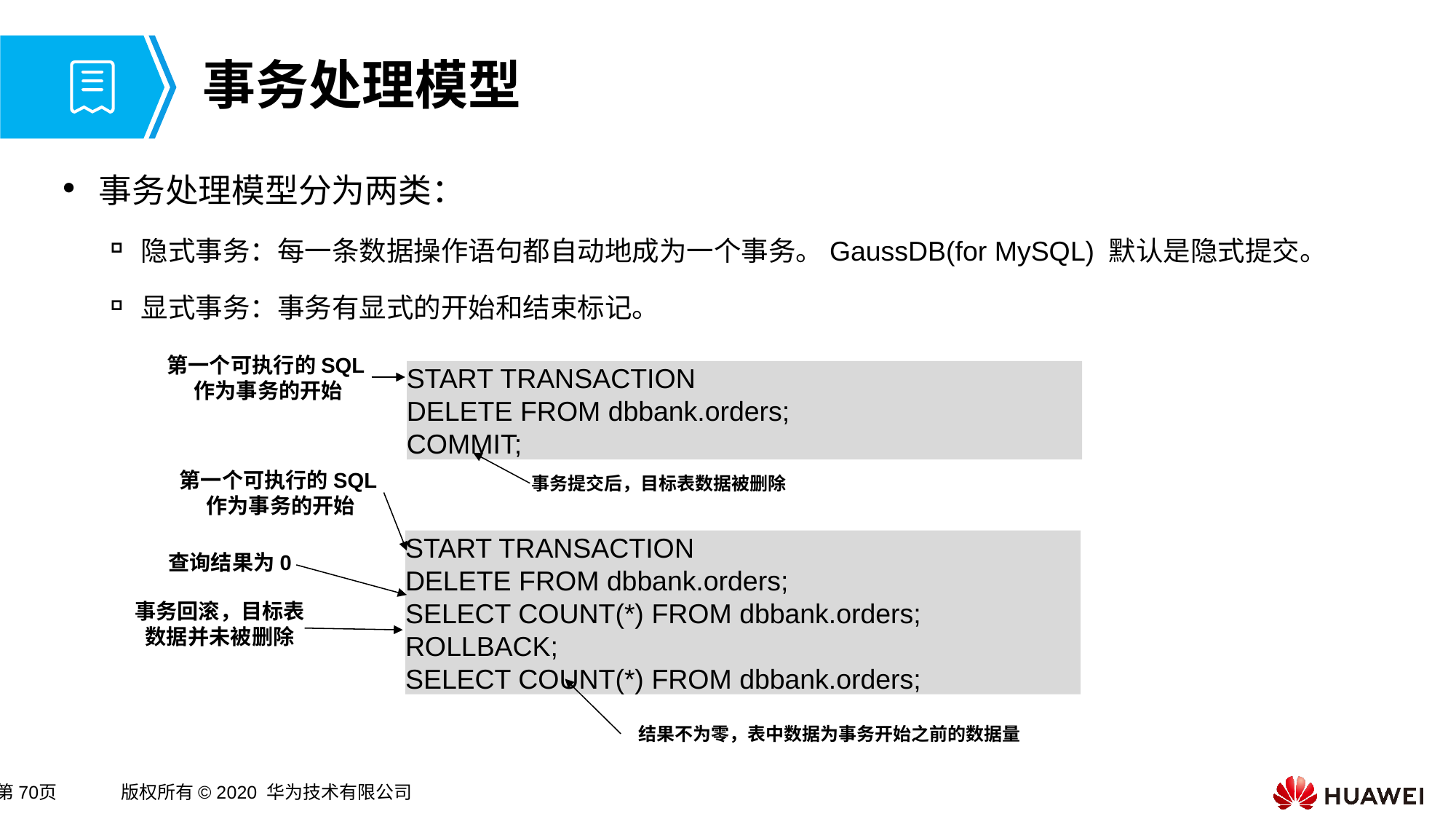

# 事务处理模型
事务处理模型分为两类：
隐式事务：每一条数据操作语句都自动地成为一个事务。GaussDB(for MySQL) 默认是隐式提交。
显式事务：事务有显式的开始和结束标记。
第一个可执行的SQL作为事务的开始
START TRANSACTION
DELETE FROM dbbank.orders;
COMMIT;
第一个可执行的SQL作为事务的开始
事务提交后，目标表数据被删除
START TRANSACTION
DELETE FROM dbbank.orders;
SELECT COUNT(*) FROM dbbank.orders;
ROLLBACK;
SELECT COUNT(*) FROM dbbank.orders;
查询结果为0
事务回滚，目标表数据并未被删除
结果不为零，表中数据为事务开始之前的数据量